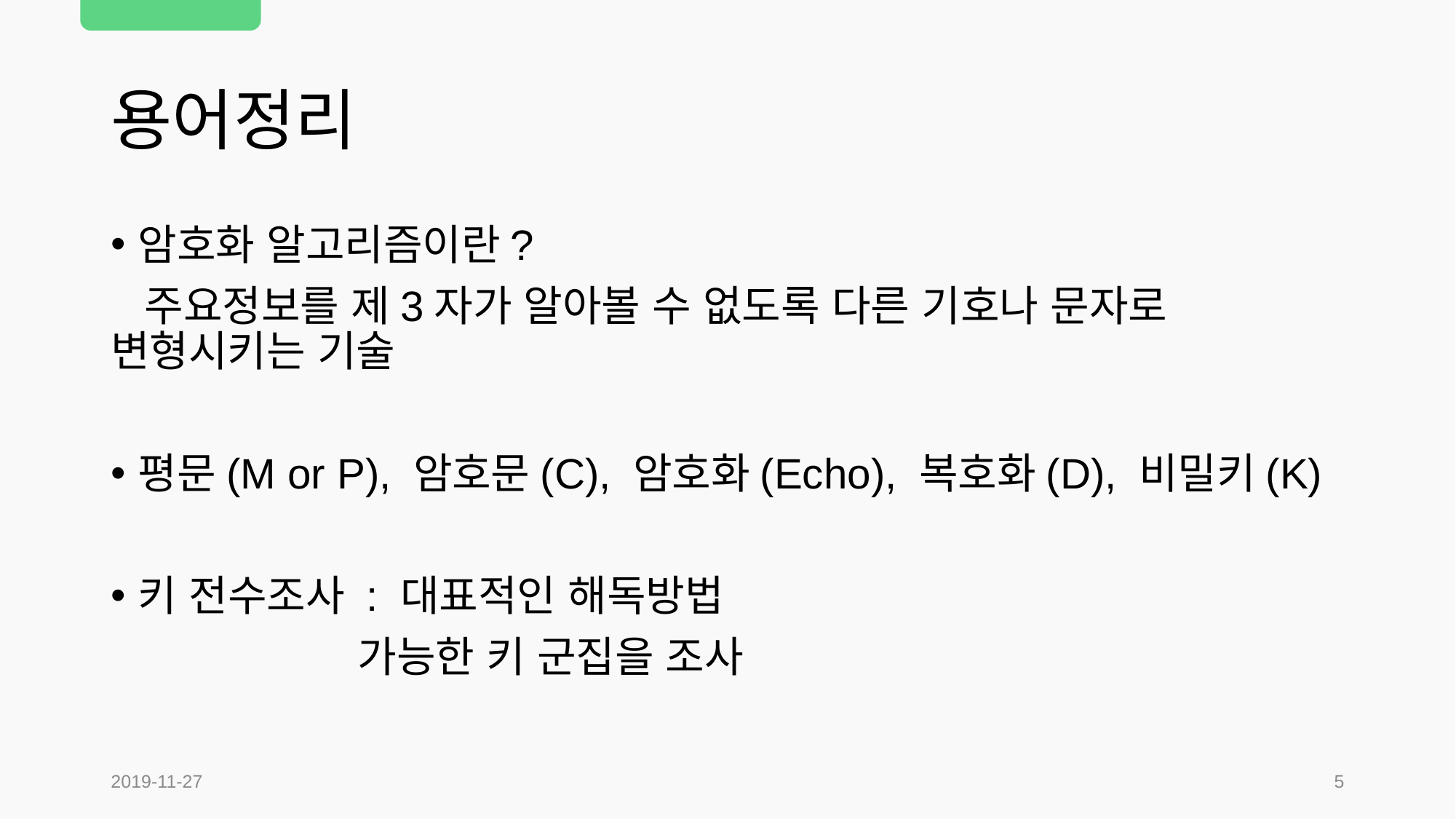

# 용어정리
암호화 알고리즘이란?
  주요정보를 제3자가 알아볼 수 없도록 다른 기호나 문자로 변형시키는 기술

평문(M or P), 암호문(C), 암호화(Echo), 복호화(D), 비밀키(K)

키 전수조사 : 대표적인 해독방법
                    가능한 키 군집을 조사
2019-11-27
5